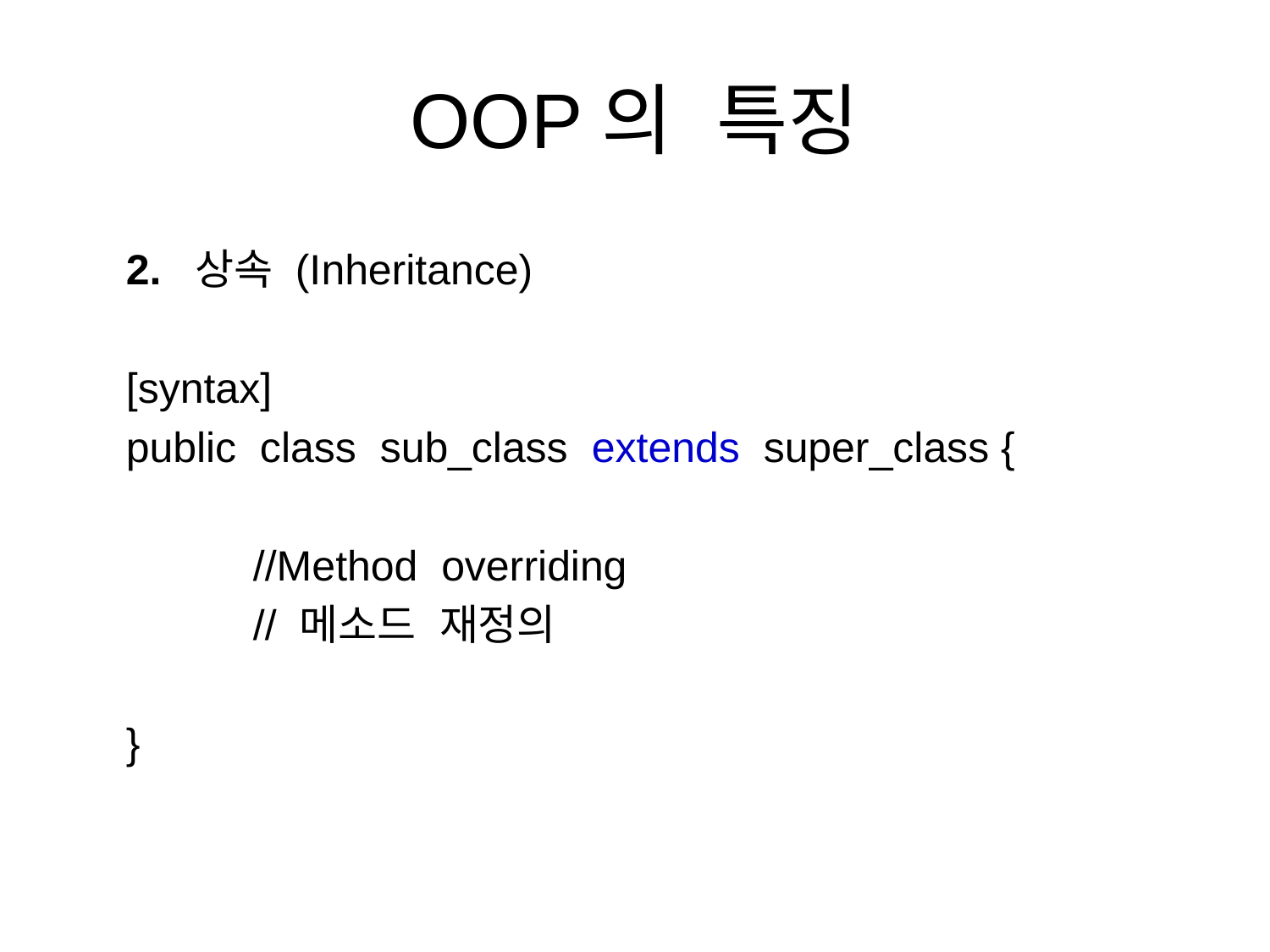

# OOP의  특징
2.  상속 (Inheritance)

[syntax]
public  class  sub_class  extends  super_class {

	//Method  overriding
	// 메소드  재정의

}